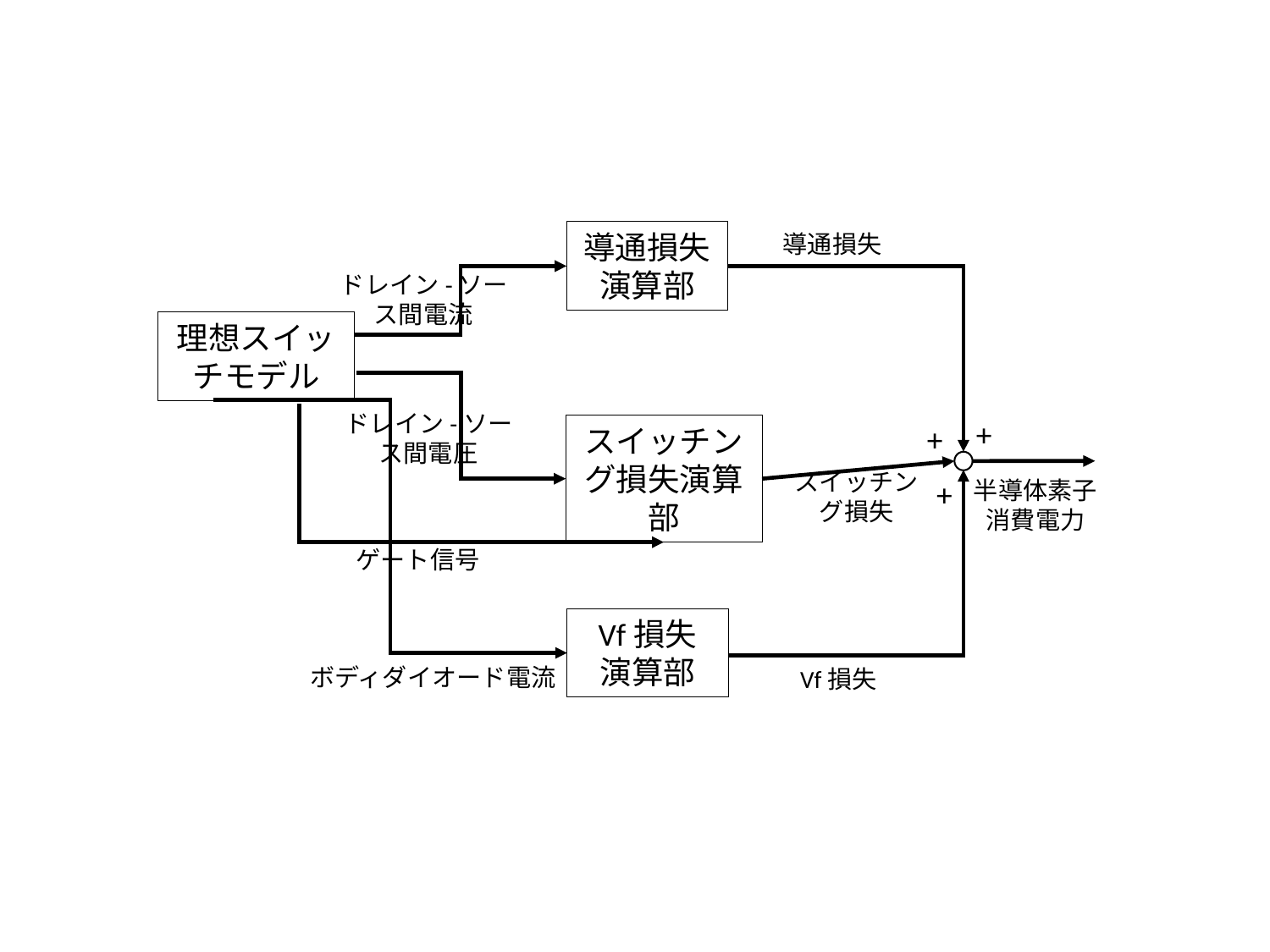

導通損失
演算部
導通損失
ドレイン-ソース間電流
理想スイッチモデル
ドレイン-ソース間電圧
+
+
スイッチング損失演算部

スイッチング損失
+
半導体素子消費電力
ゲート信号
Vf損失
演算部
ボディダイオード電流
Vf損失